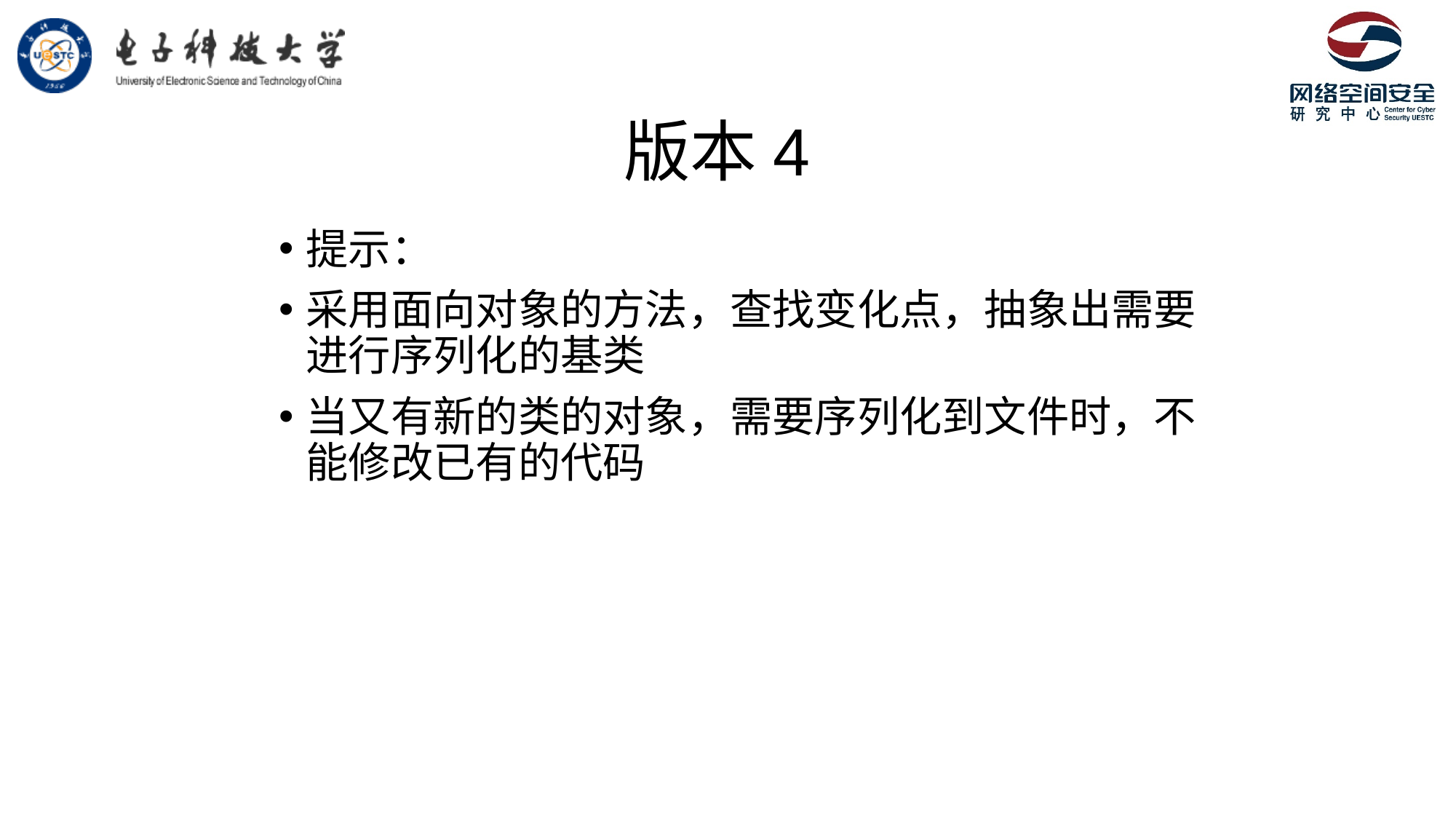

# 版本4
提示：
采用面向对象的方法，查找变化点，抽象出需要进行序列化的基类
当又有新的类的对象，需要序列化到文件时，不能修改已有的代码